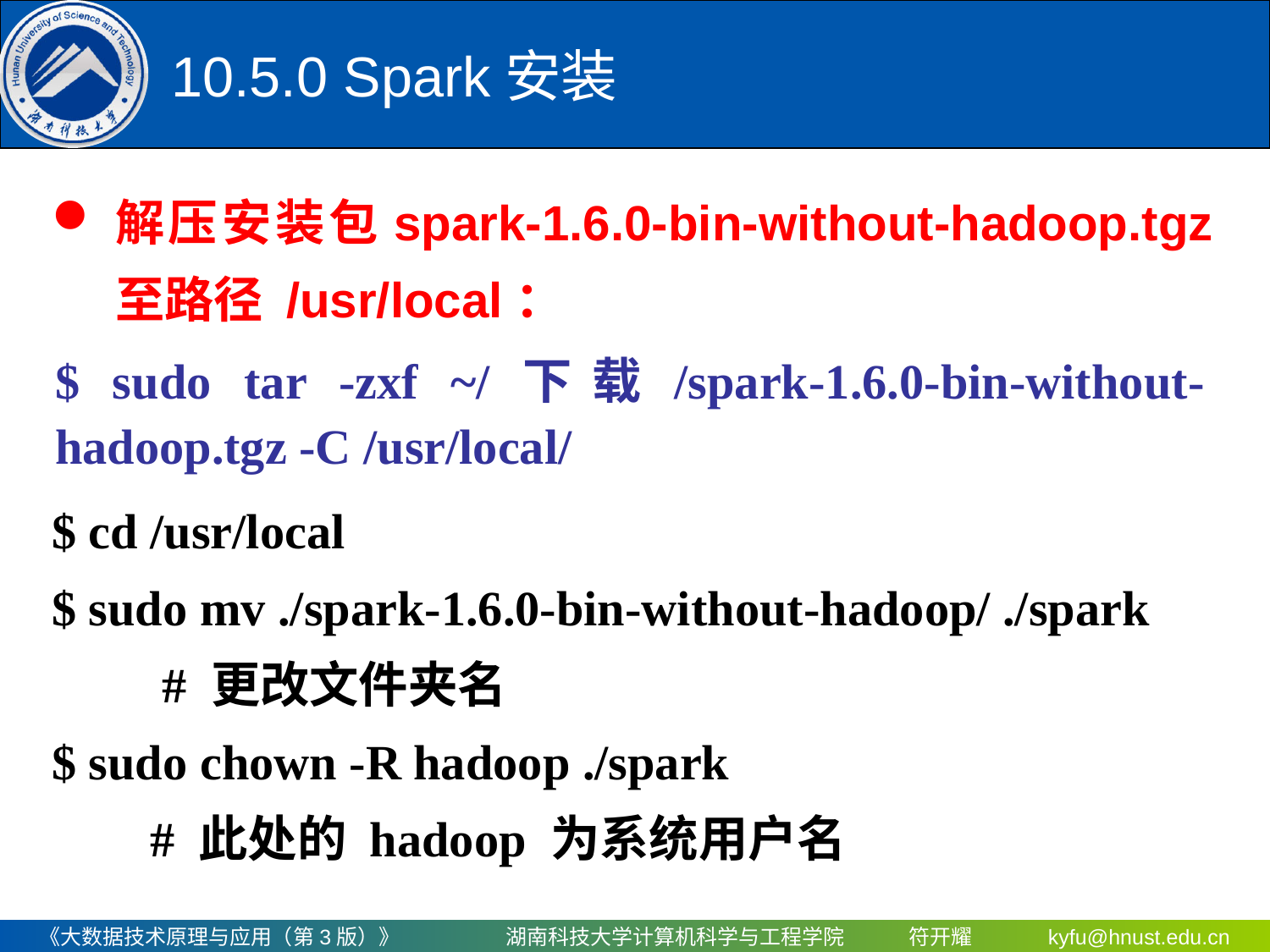

# 10.5.0 Spark安装
解压安装包spark-1.6.0-bin-without-hadoop.tgz至路径 /usr/local：

$ cd /usr/local
$ sudo mv ./spark-1.6.0-bin-without-hadoop/ ./spark
         # 更改文件夹名
$ sudo chown -R hadoop ./spark
        # 此处的 hadoop 为系统用户名
$ sudo tar -zxf ~/下载/spark-1.6.0-bin-without-hadoop.tgz -C /usr/local/